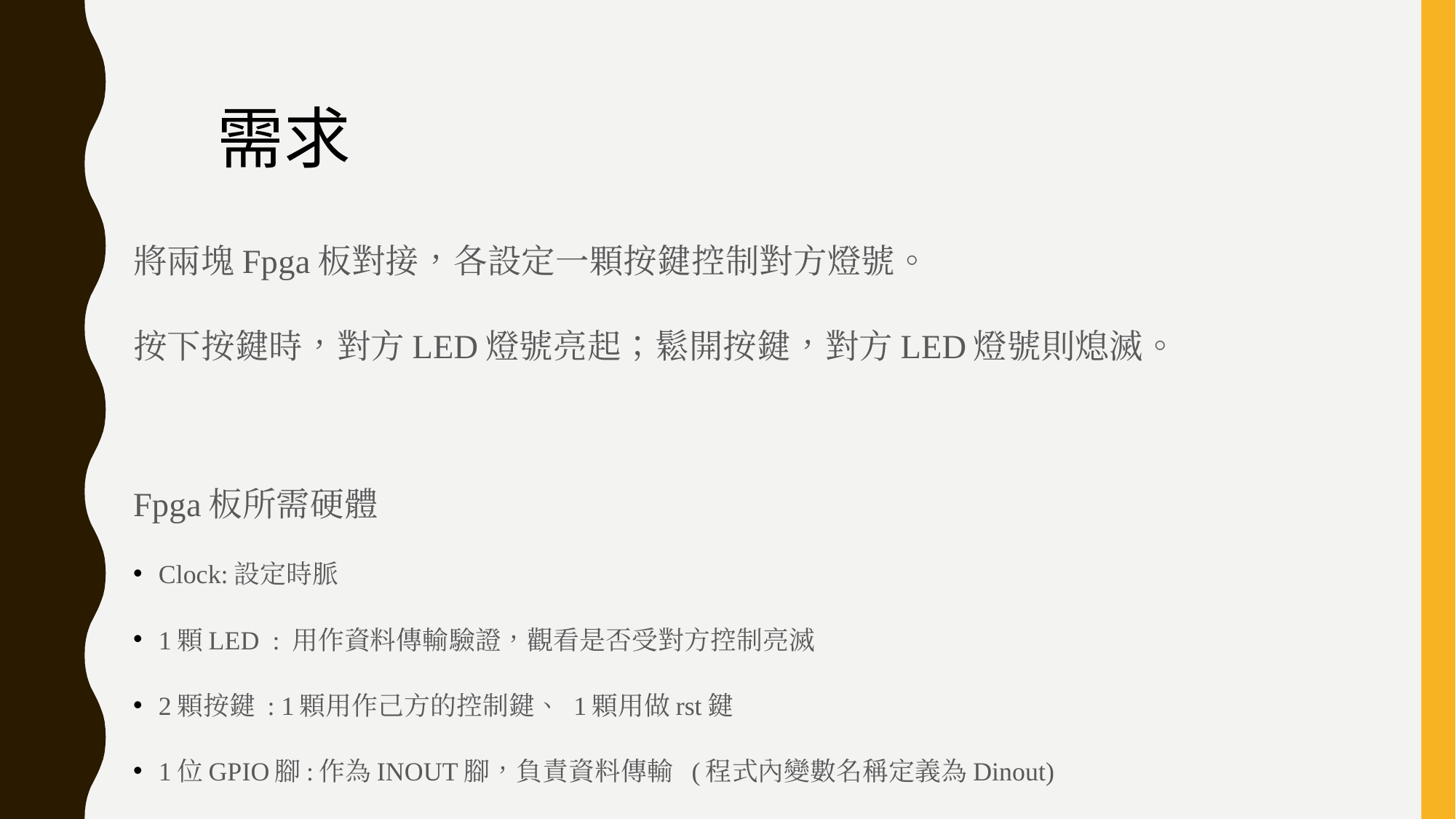

# 需求
將兩塊Fpga板對接，各設定一顆按鍵控制對方燈號。

按下按鍵時，對方LED燈號亮起；鬆開按鍵，對方LED燈號則熄滅。

Fpga板所需硬體

Clock:設定時脈

1顆LED  : 用作資料傳輸驗證，觀看是否受對方控制亮滅

2顆按鍵 : 1顆用作己方的控制鍵、 1顆用做rst鍵

1位GPIO腳:作為INOUT腳，負責資料傳輸  (程式內變數名稱定義為Dinout)